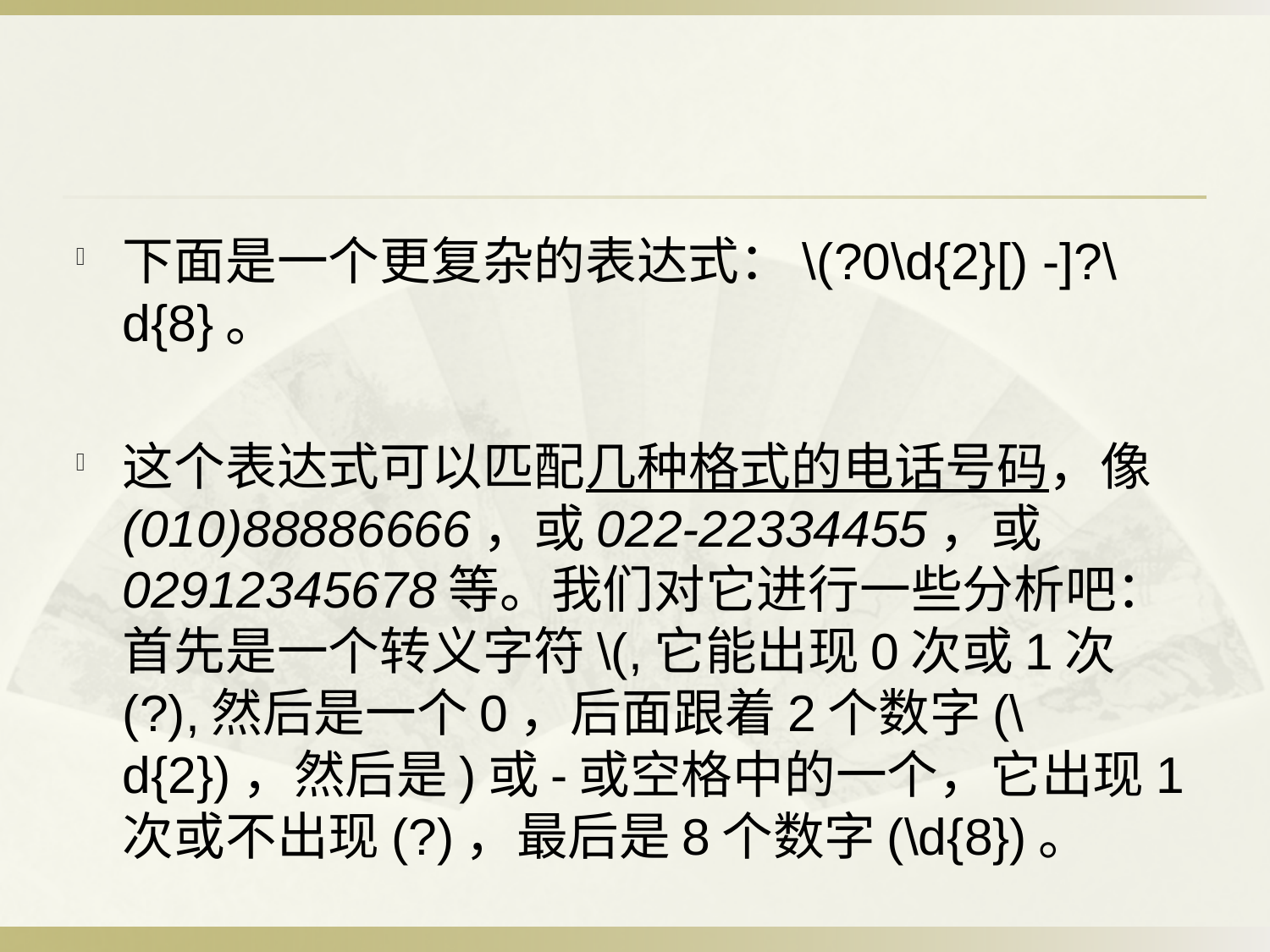

#
下面是一个更复杂的表达式：\(?0\d{2}[) -]?\d{8}。

这个表达式可以匹配几种格式的电话号码，像(010)88886666，或022-22334455，或02912345678等。我们对它进行一些分析吧：首先是一个转义字符\(,它能出现0次或1次(?),然后是一个0，后面跟着2个数字(\d{2})，然后是)或-或空格中的一个，它出现1次或不出现(?)，最后是8个数字(\d{8})。